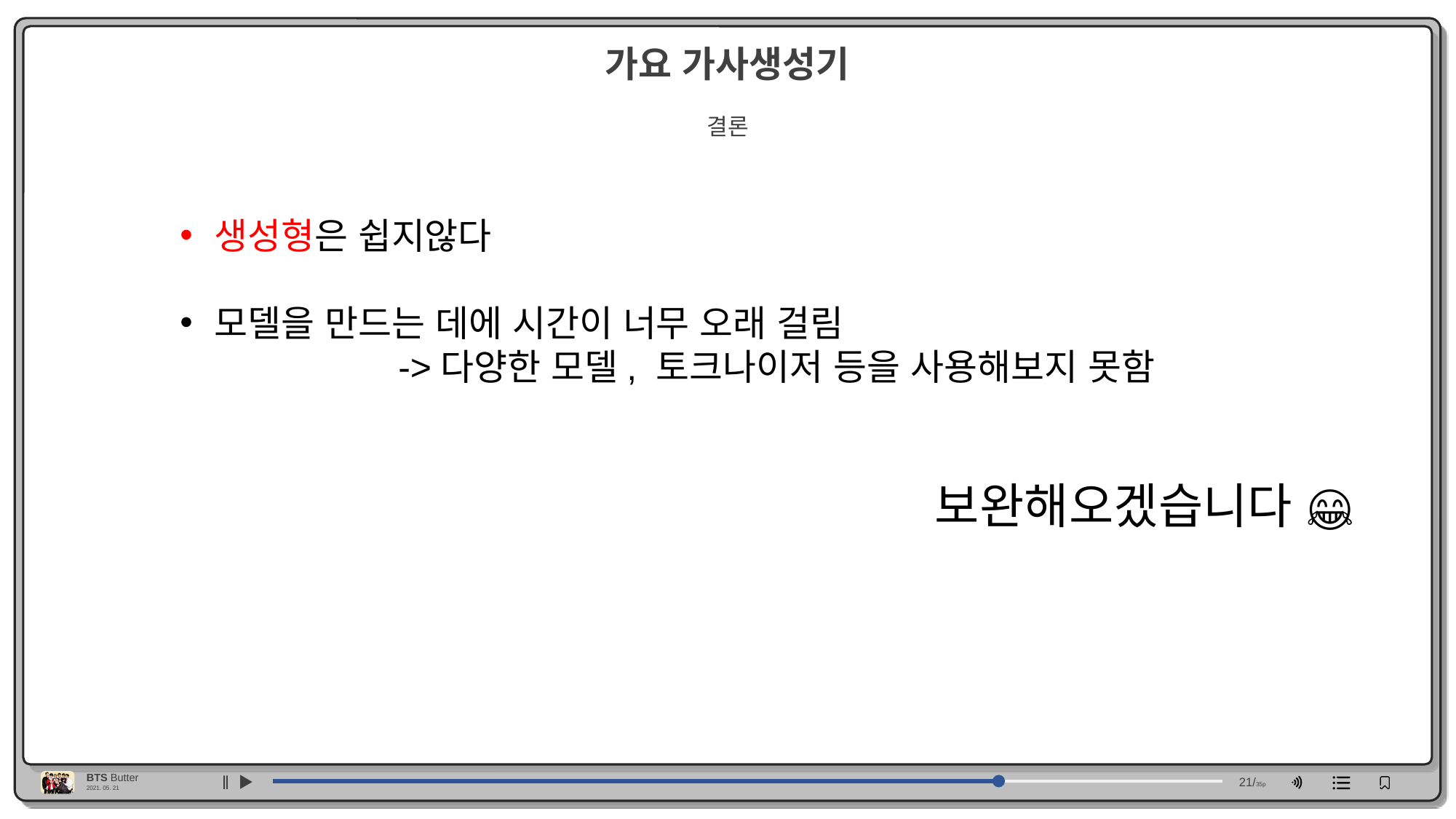

가요 가사생성기

결론
BTS Butter
2021. 05. 21
21/35p

생성형은 쉽지않다

모델을 만드는 데에 시간이 너무 오래 걸림
->다양한 모델, 토크나이저 등을 사용해보지 못함

보완해오겠습니다 😂